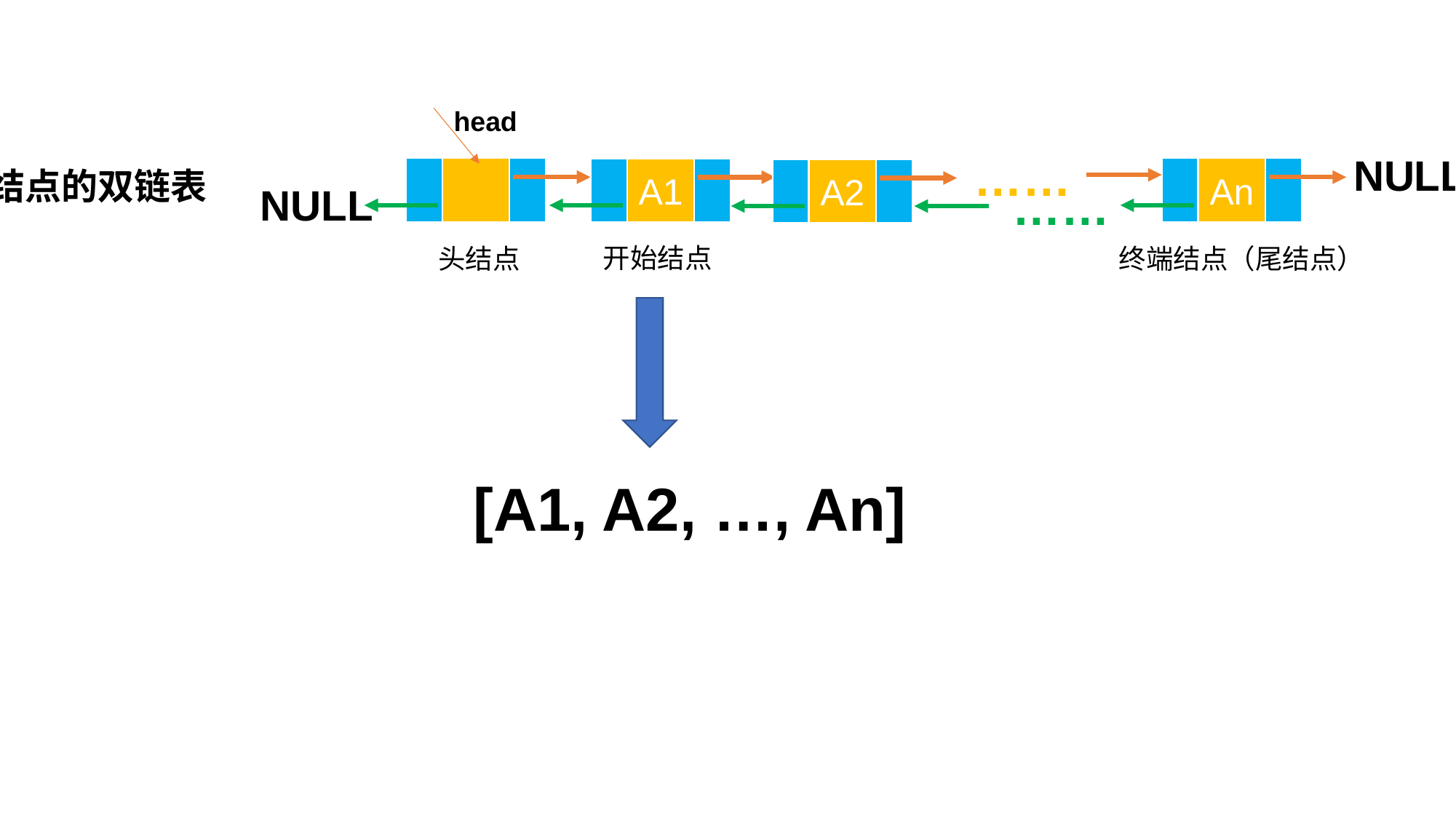

head
……
NULL
带头结点的双链表

An

A1

A2

……
NULL
开始结点
头结点
终端结点（尾结点）

[A1, A2, …, An]